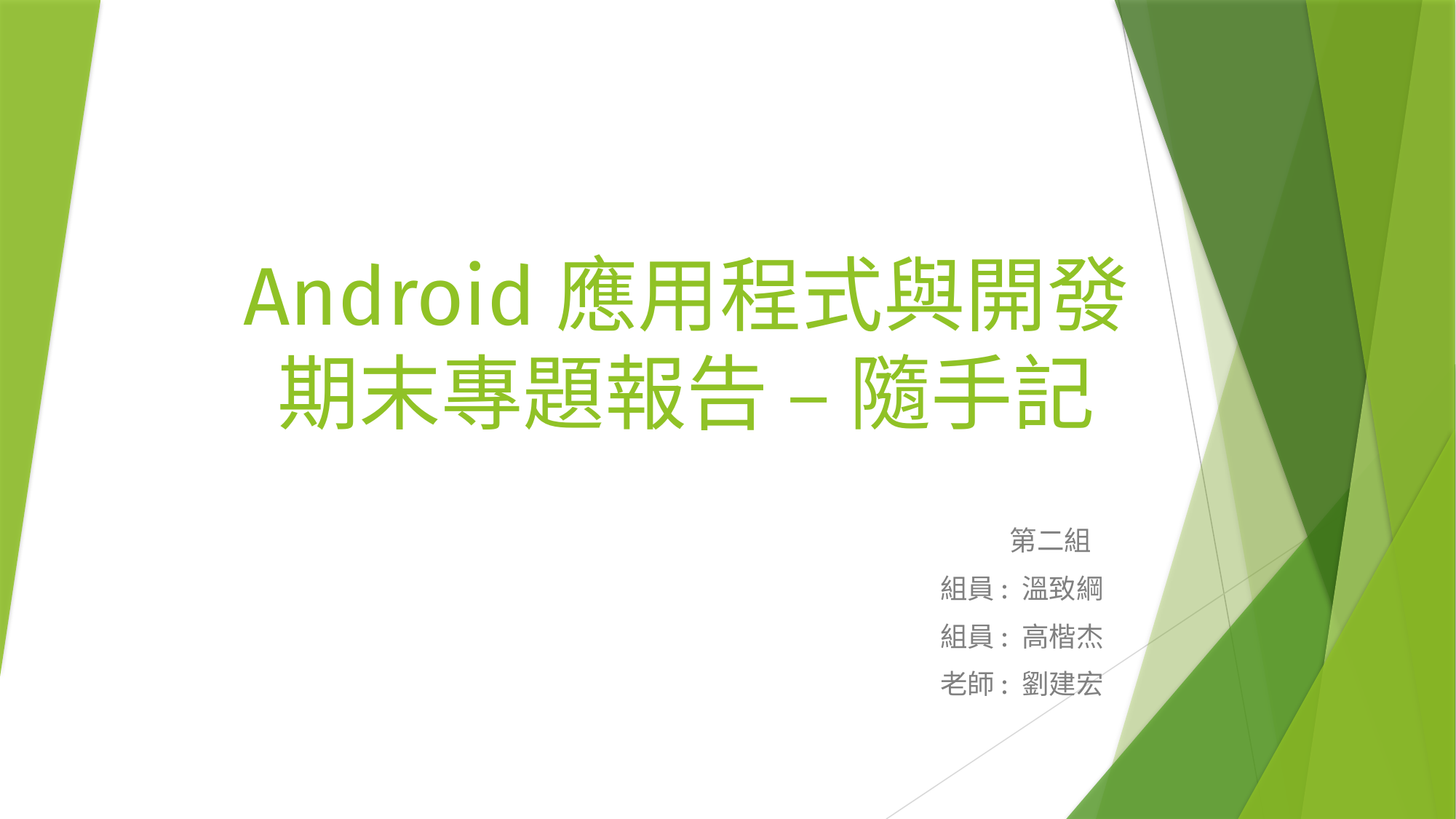

# Android應用程式與開發 期末專題報告 – 隨手記
第二組
組員: 溫致綱
組員: 高楷杰
老師: 劉建宏